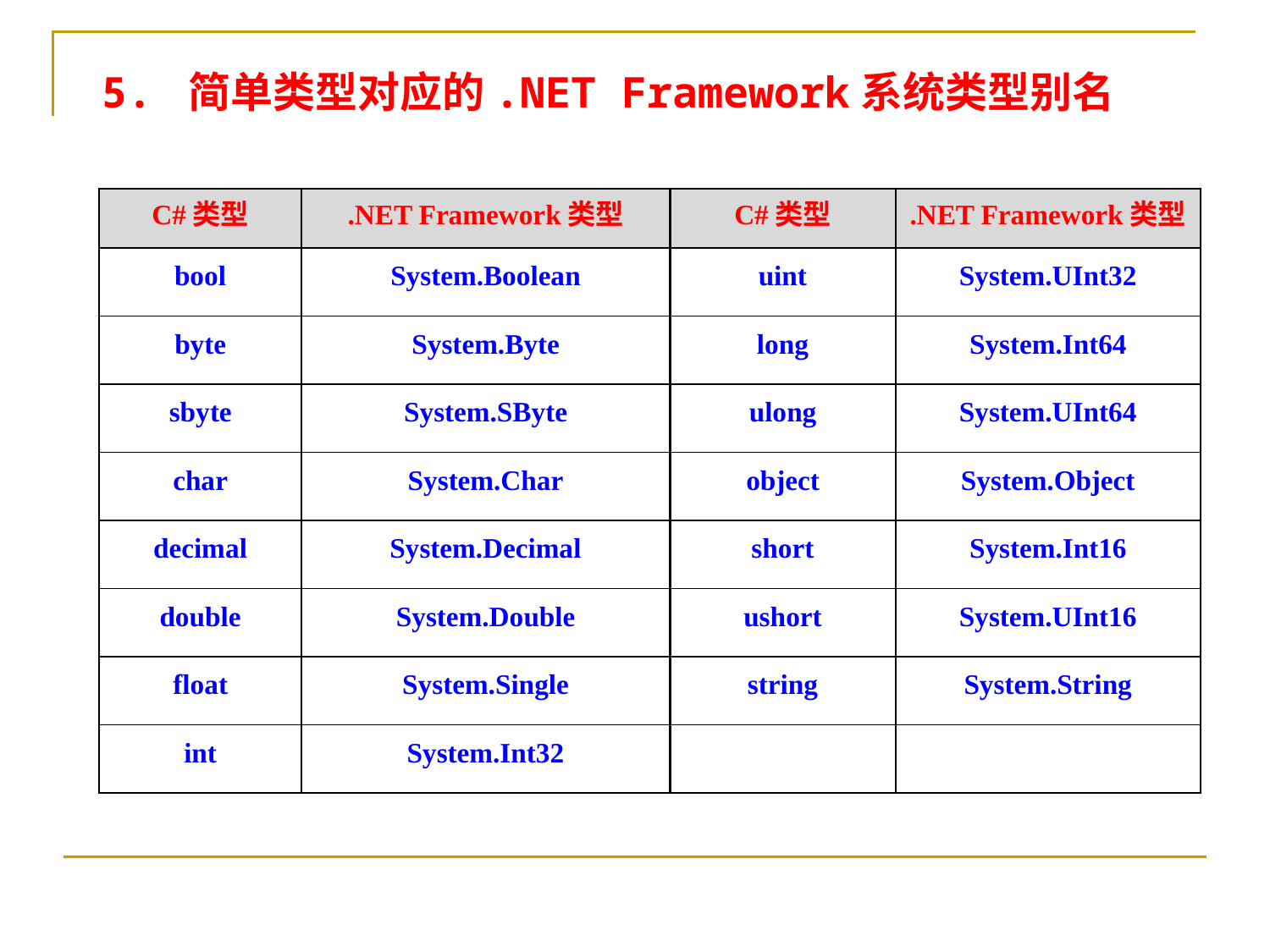

5. 简单类型对应的.NET Framework系统类型别名
| C#类型 | .NET Framework类型 | C#类型 | .NET Framework类型 |
| --- | --- | --- | --- |
| bool | System.Boolean | uint | System.UInt32 |
| byte | System.Byte | long | System.Int64 |
| sbyte | System.SByte | ulong | System.UInt64 |
| char | System.Char | object | System.Object |
| decimal | System.Decimal | short | System.Int16 |
| double | System.Double | ushort | System.UInt16 |
| float | System.Single | string | System.String |
| int | System.Int32 |  |  |